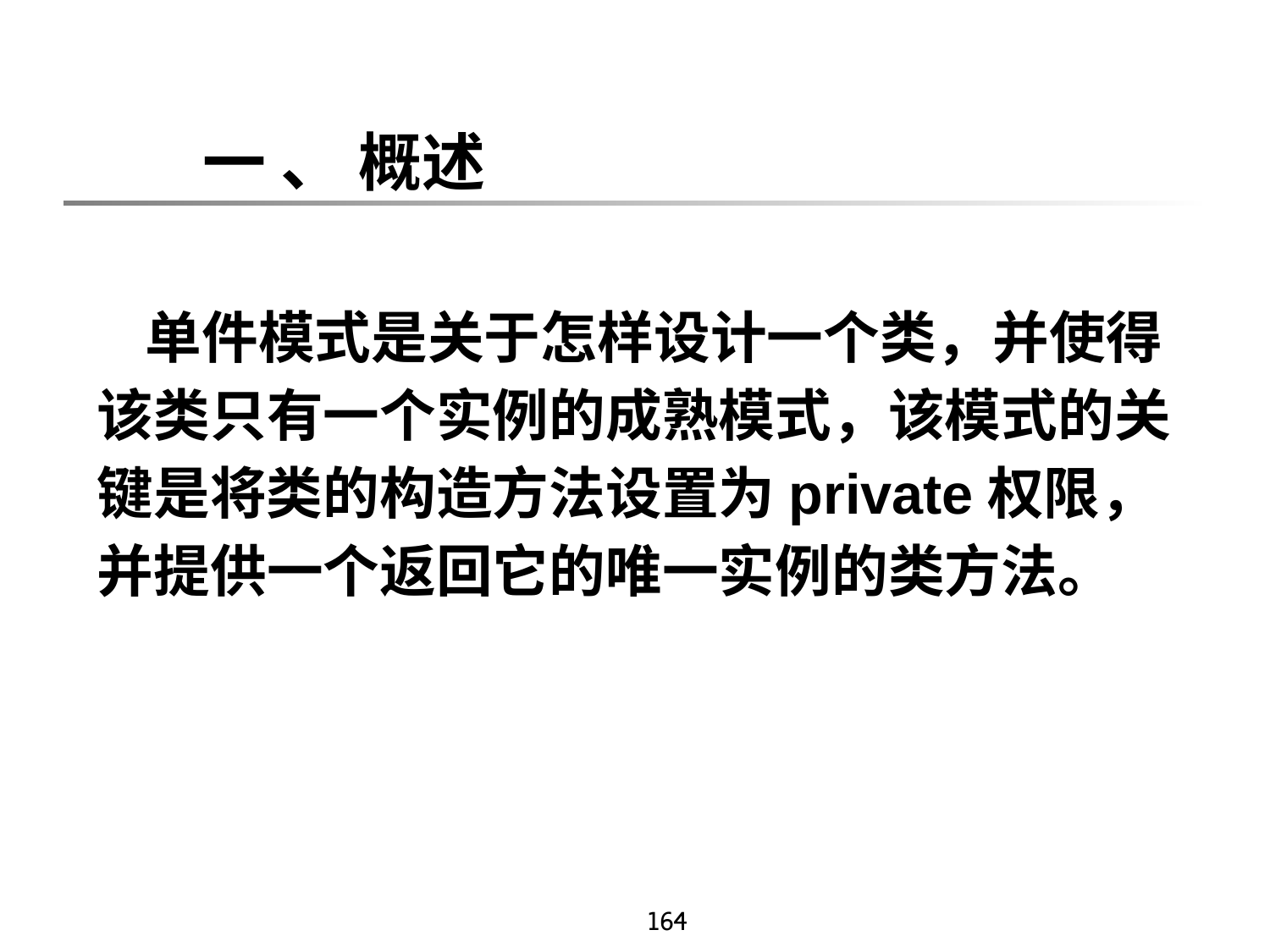

一 、 概述

    单件模式是关于怎样设计一个类，并使得该类只有一个实例的成熟模式，该模式的关键是将类的构造方法设置为private权限，并提供一个返回它的唯一实例的类方法。

164